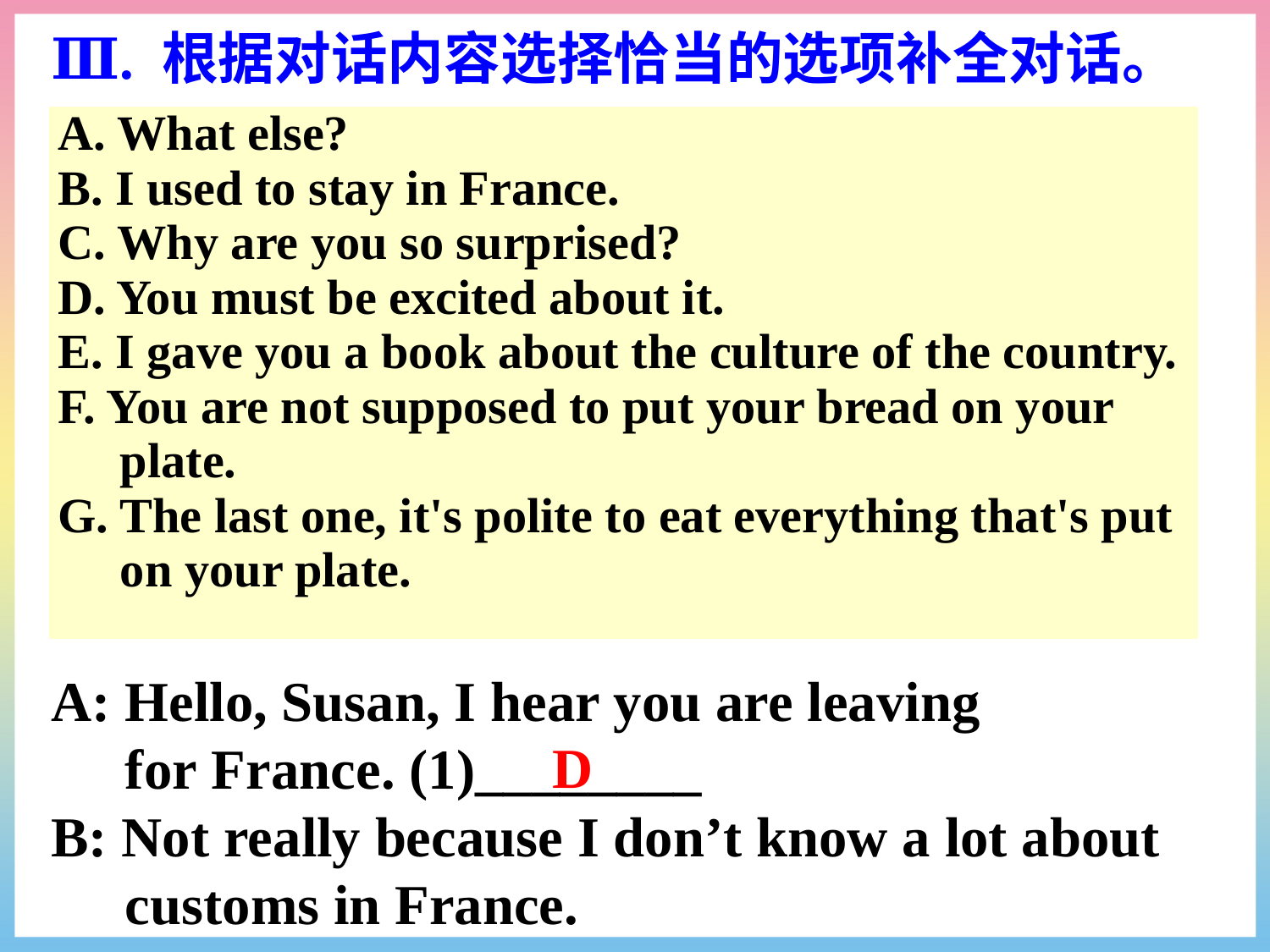

Ⅲ. 根据对话内容选择恰当的选项补全对话。

A: Hello, Susan, I hear you are leaving for France. (1)________
B: Not really because I don’t know a lot about customs in France.
| A. What else? B. I used to stay in France. C. Why are you so surprised? D. You must be excited about it. E. I gave you a book about the culture of the country. F. You are not supposed to put your bread on your plate. G. The last one, it's polite to eat everything that's put on your plate. |
| --- |
D